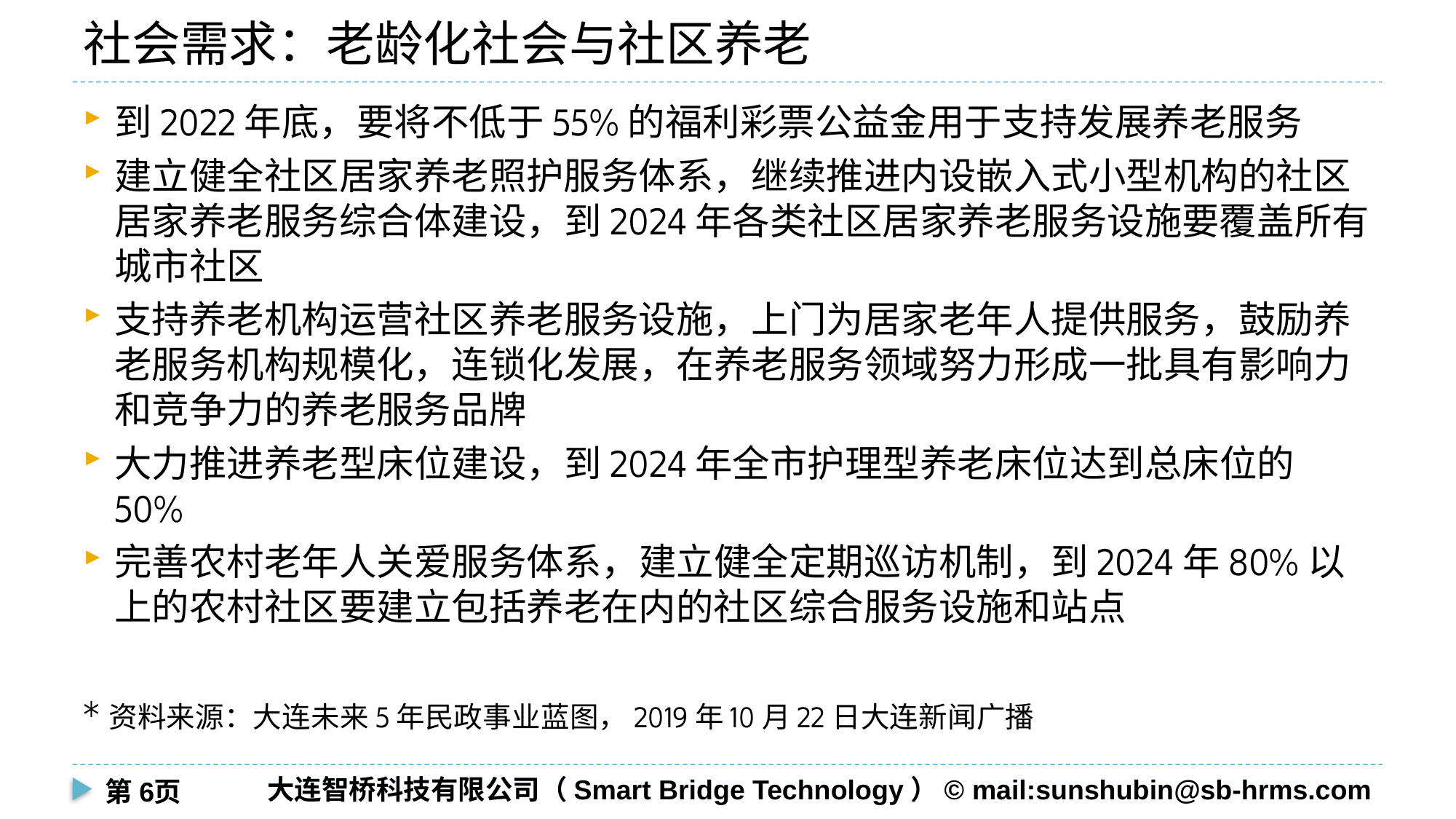

# 社会需求：老龄化社会与社区养老
到2022年底，要将不低于55%的福利彩票公益金用于支持发展养老服务
建立健全社区居家养老照护服务体系，继续推进内设嵌入式小型机构的社区居家养老服务综合体建设，到2024年各类社区居家养老服务设施要覆盖所有城市社区
支持养老机构运营社区养老服务设施，上门为居家老年人提供服务，鼓励养老服务机构规模化，连锁化发展，在养老服务领域努力形成一批具有影响力和竞争力的养老服务品牌
大力推进养老型床位建设，到2024年全市护理型养老床位达到总床位的50%
完善农村老年人关爱服务体系，建立健全定期巡访机制，到2024年80%以上的农村社区要建立包括养老在内的社区综合服务设施和站点

*资料来源：大连未来5年民政事业蓝图，2019年10月22日大连新闻广播
第6页